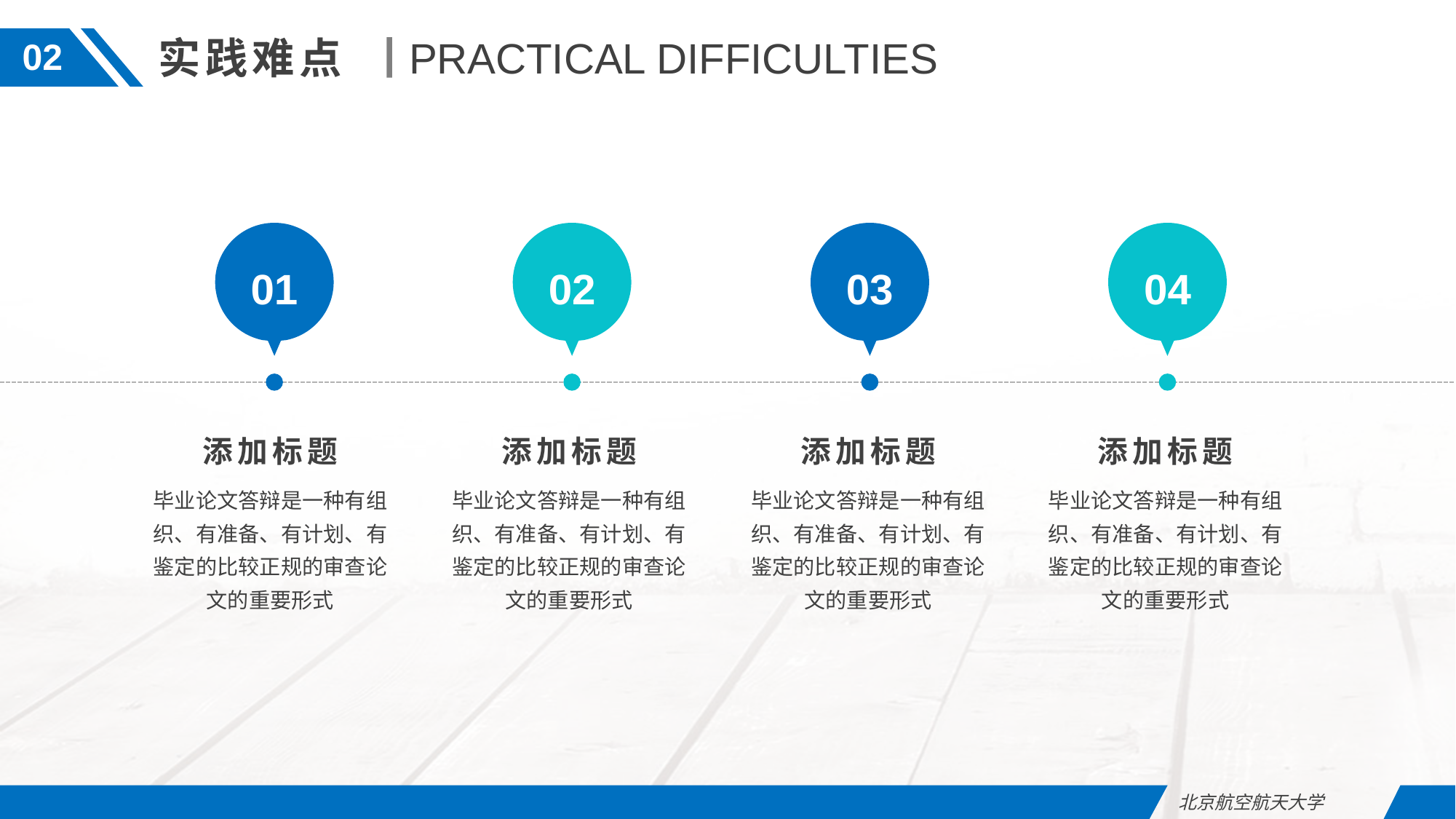

实践难点
PRACTICAL DIFFICULTIES

02

01
02
03
04
添加标题
毕业论文答辩是一种有组织、有准备、有计划、有鉴定的比较正规的审查论文的重要形式
添加标题
毕业论文答辩是一种有组织、有准备、有计划、有鉴定的比较正规的审查论文的重要形式
添加标题
毕业论文答辩是一种有组织、有准备、有计划、有鉴定的比较正规的审查论文的重要形式
添加标题
毕业论文答辩是一种有组织、有准备、有计划、有鉴定的比较正规的审查论文的重要形式

北京航空航天大学